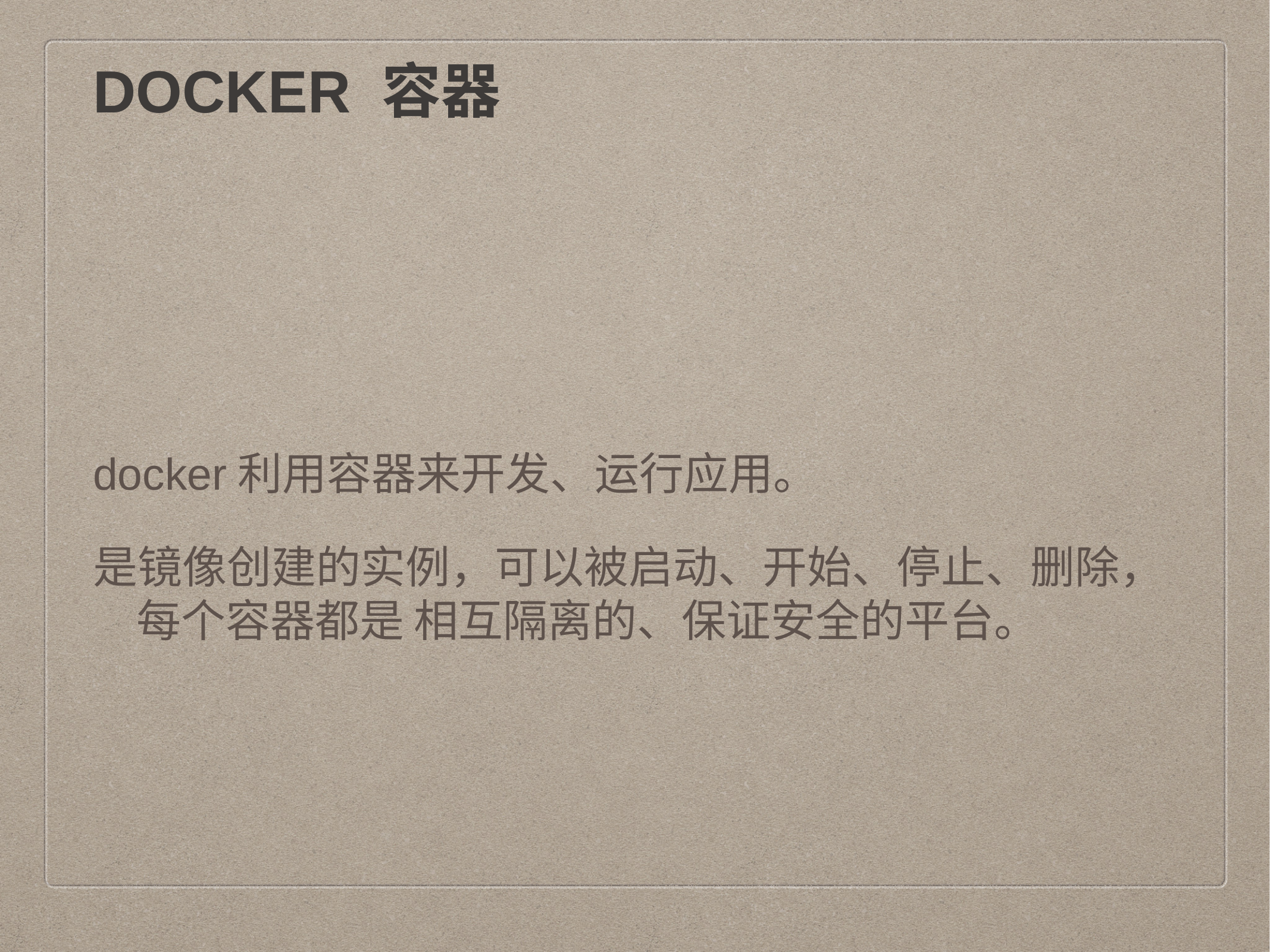

# DOCKER 容器
docker利用容器来开发、运行应用。
是镜像创建的实例，可以被启动、开始、停止、删除，每个容器都是 相互隔离的、保证安全的平台。